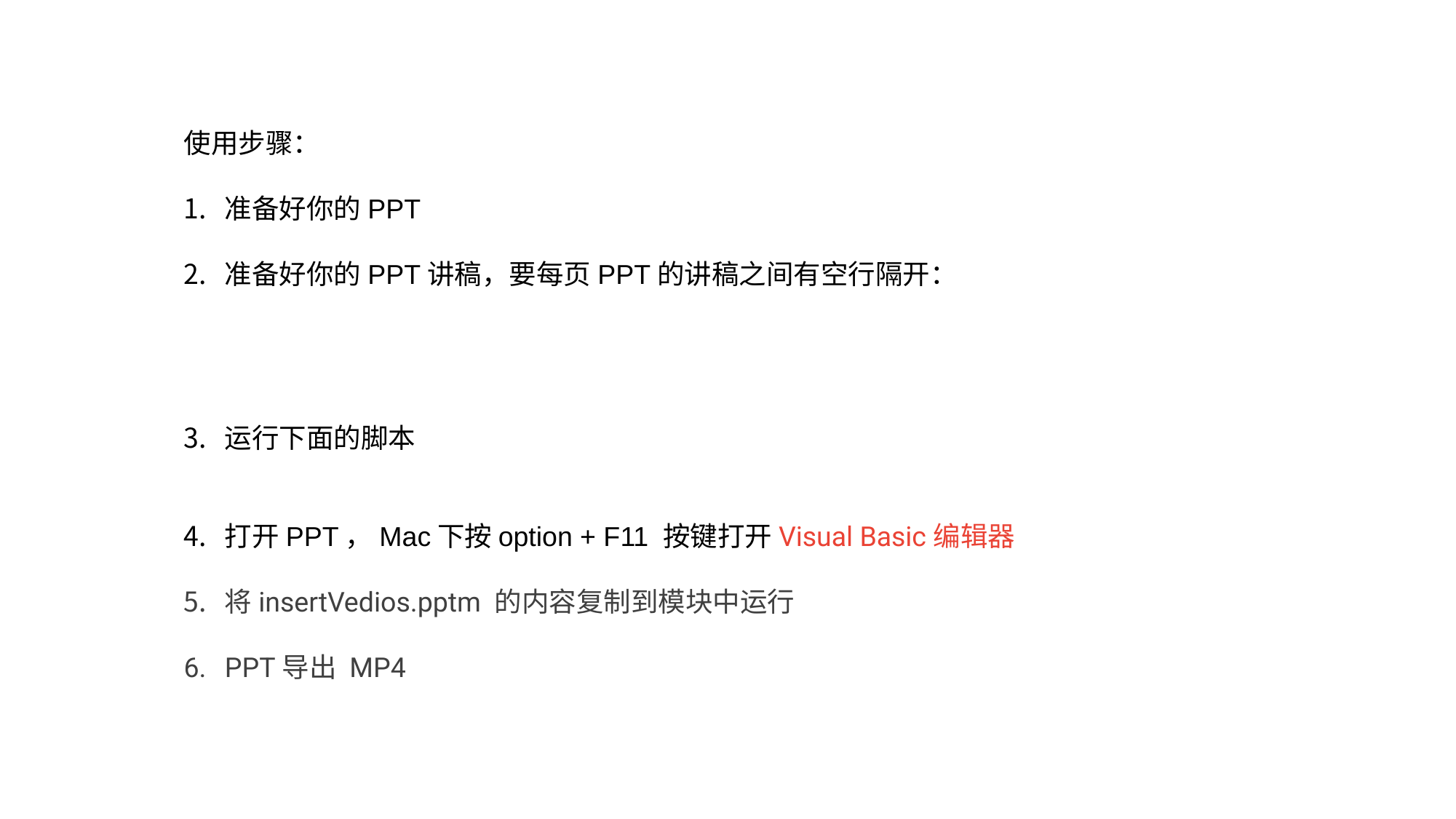

使用步骤：

准备好你的PPT

准备好你的PPT讲稿，要每页PPT的讲稿之间有空行隔开：

运行下面的脚本

打开PPT，Mac下按option + F11 按键打开Visual Basic编辑器

将insertVedios.pptm 的内容复制到模块中运行

PPT导出 MP4